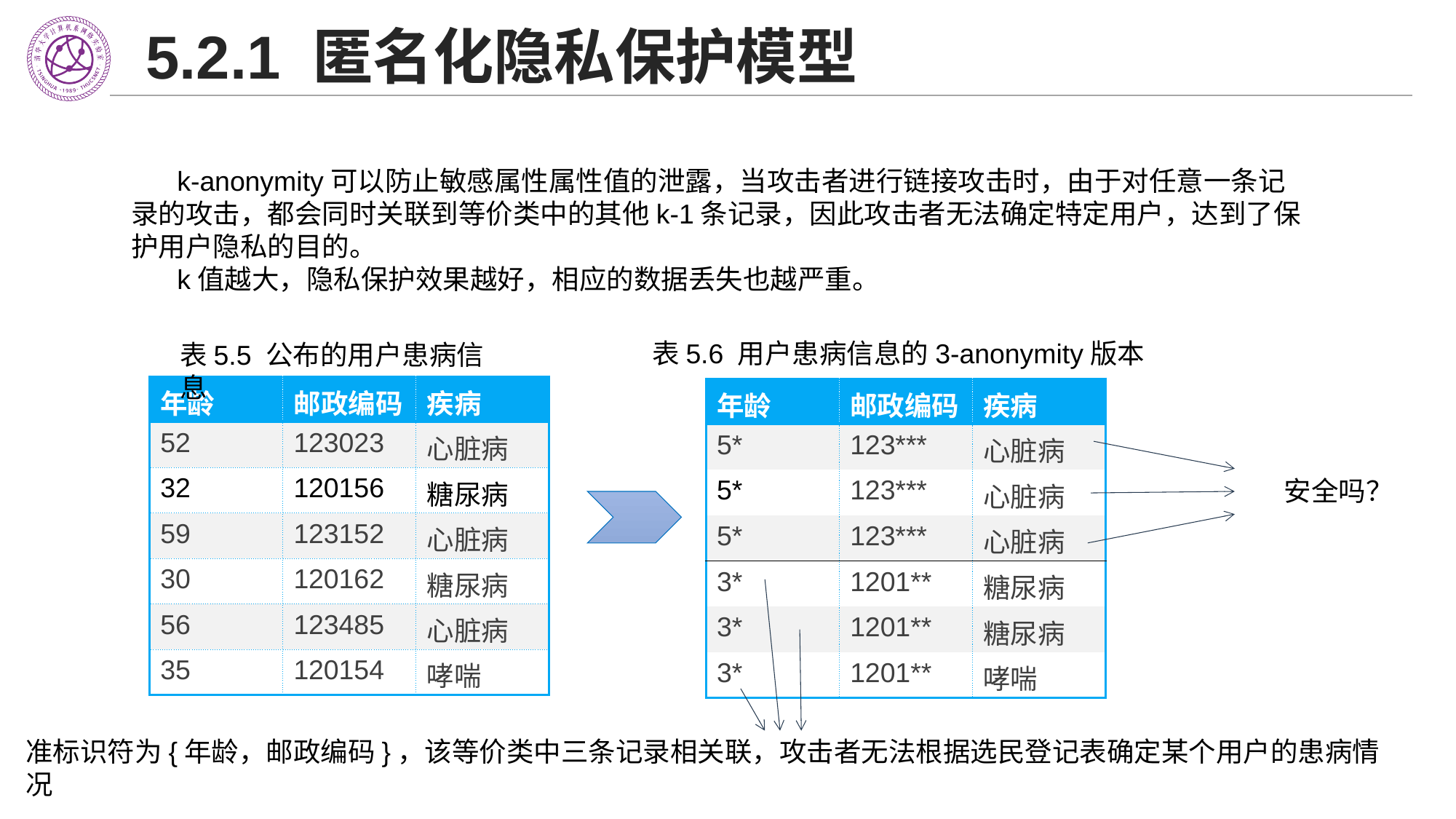

# 5.2.1 匿名化隐私保护模型
      k-anonymity可以防止敏感属性属性值的泄露，当攻击者进行链接攻击时，由于对任意一条记录的攻击，都会同时关联到等价类中的其他k-1条记录，因此攻击者无法确定特定用户，达到了保护用户隐私的目的。
      k值越大，隐私保护效果越好，相应的数据丢失也越严重。
表5.6 用户患病信息的3-anonymity版本
表5.5 公布的用户患病信息
| 年龄 | 邮政编码 | 疾病 |
| --- | --- | --- |
| 52 | 123023 | 心脏病 |
| 32 | 120156 | 糖尿病 |
| 59 | 123152 | 心脏病 |
| 30 | 120162 | 糖尿病 |
| 56 | 123485 | 心脏病 |
| 35 | 120154 | 哮喘 |
| 年龄 | 邮政编码 | 疾病 |
| --- | --- | --- |
| 5\* | 123\*\*\* | 心脏病 |
| 5\* | 123\*\*\* | 心脏病 |
| 5\* | 123\*\*\* | 心脏病 |
| 3\* | 1201\*\* | 糖尿病 |
| 3\* | 1201\*\* | 糖尿病 |
| 3\* | 1201\*\* | 哮喘 |
安全吗？

准标识符为{年龄，邮政编码}，该等价类中三条记录相关联，攻击者无法根据选民登记表确定某个用户的患病情况